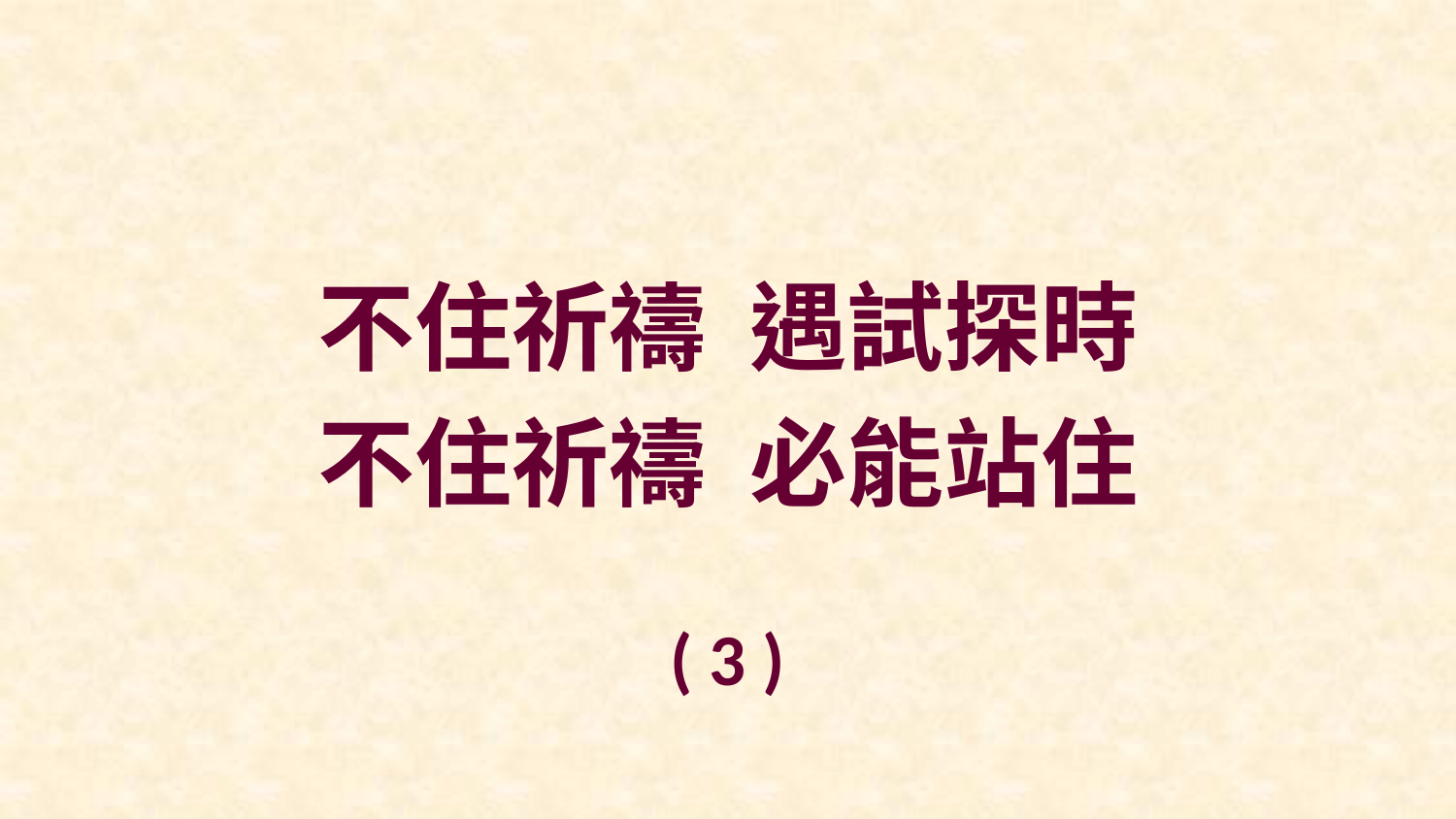

不住祈禱  遇試探時
不住祈禱  必能站住
( 3 )